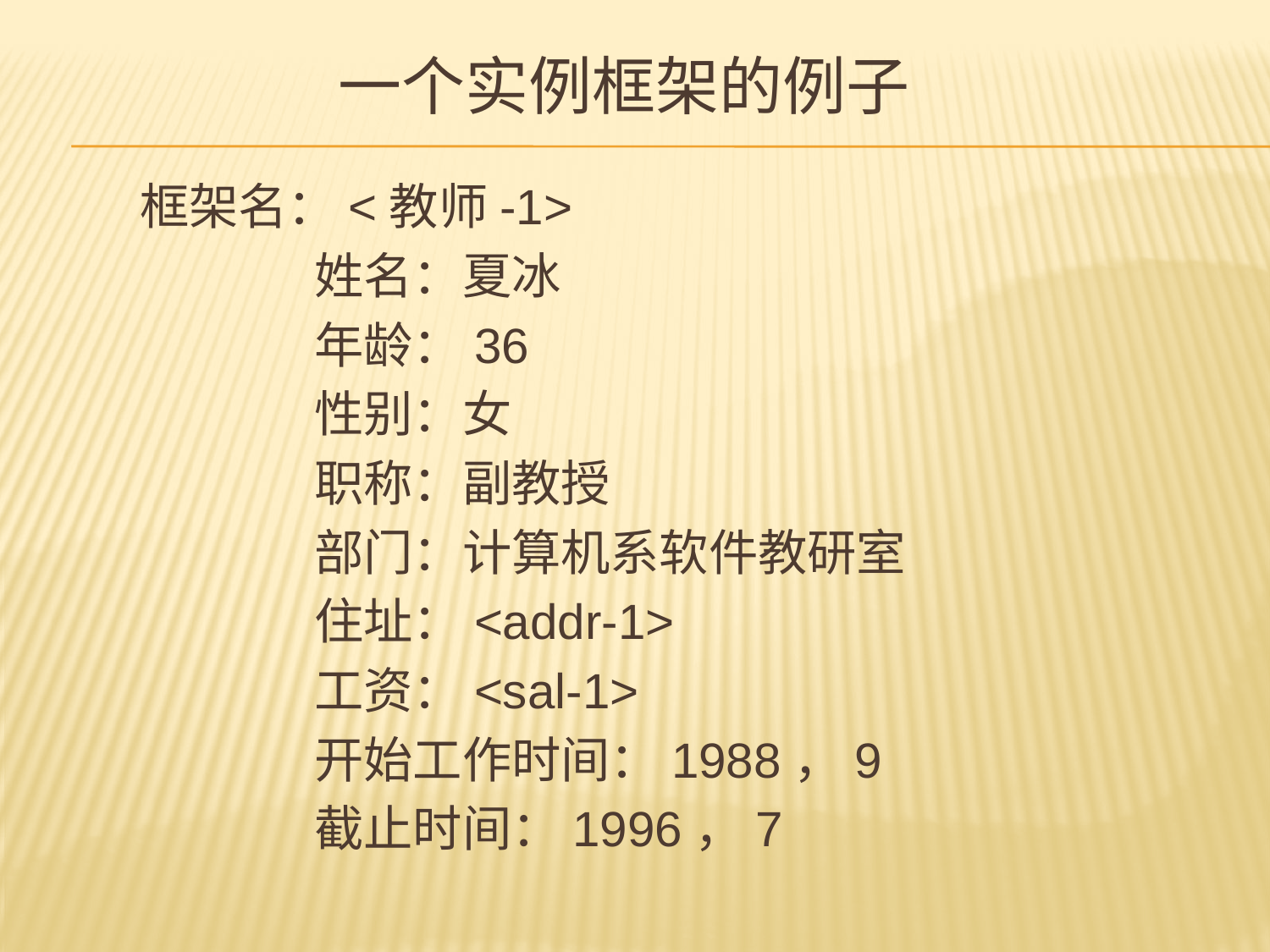

# 一个实例框架的例子
框架名：<教师-1>
		姓名：夏冰
		年龄：36
		性别：女
		职称：副教授
		部门：计算机系软件教研室
		住址：<addr-1>
		工资：<sal-1>
		开始工作时间：1988，9
		截止时间：1996，7
28